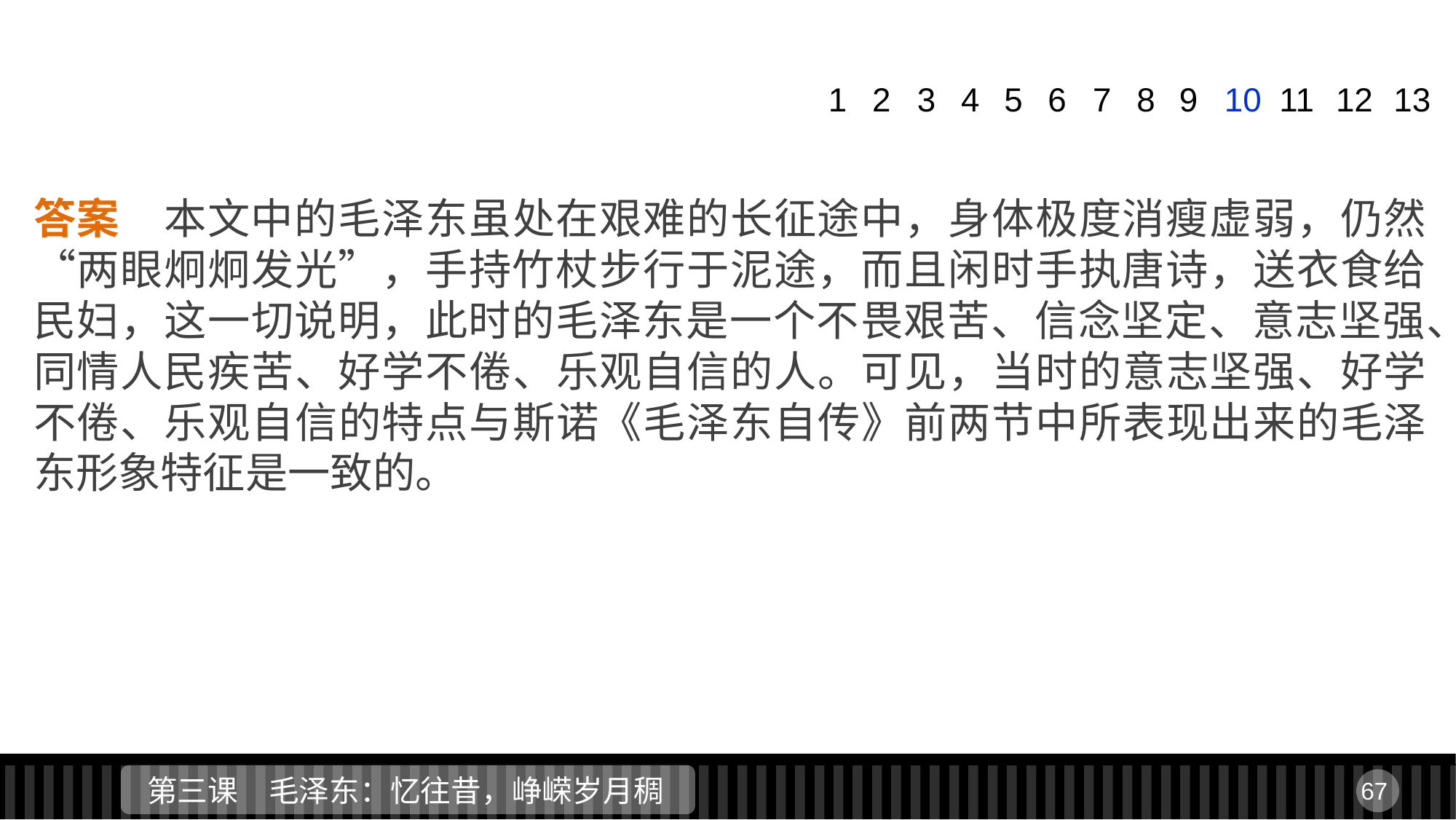

1
2
3
4
5
6
7
8
9
10
11
12
13
答案　本文中的毛泽东虽处在艰难的长征途中，身体极度消瘦虚弱，仍然“两眼炯炯发光”，手持竹杖步行于泥途，而且闲时手执唐诗，送衣食给民妇，这一切说明，此时的毛泽东是一个不畏艰苦、信念坚定、意志坚强、同情人民疾苦、好学不倦、乐观自信的人。可见，当时的意志坚强、好学不倦、乐观自信的特点与斯诺《毛泽东自传》前两节中所表现出来的毛泽东形象特征是一致的。